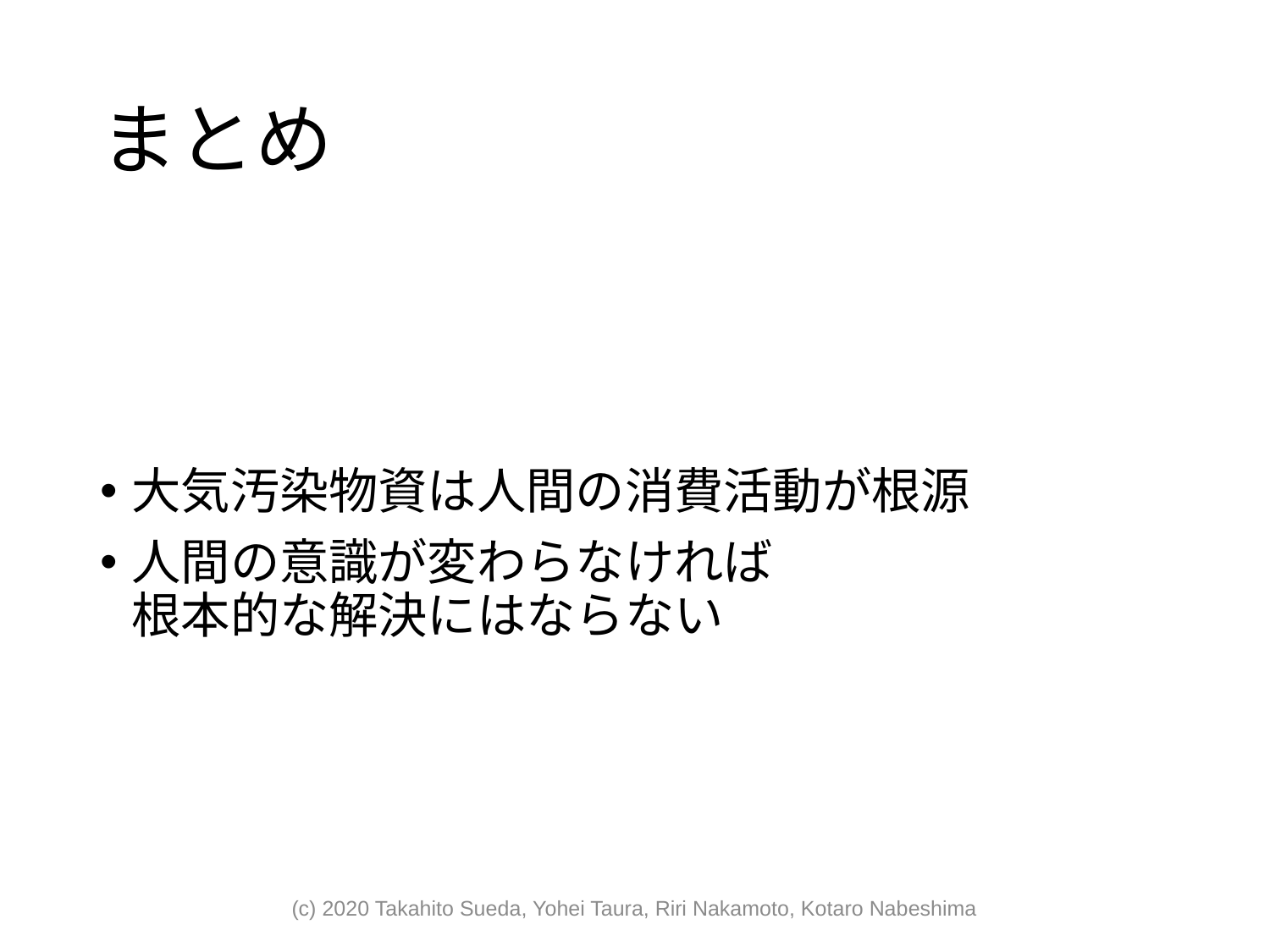

# まとめ
大気汚染物資は人間の消費活動が根源
人間の意識が変わらなければ
根本的な解決にはならない
(c) 2020 Takahito Sueda, Yohei Taura, Riri Nakamoto, Kotaro Nabeshima